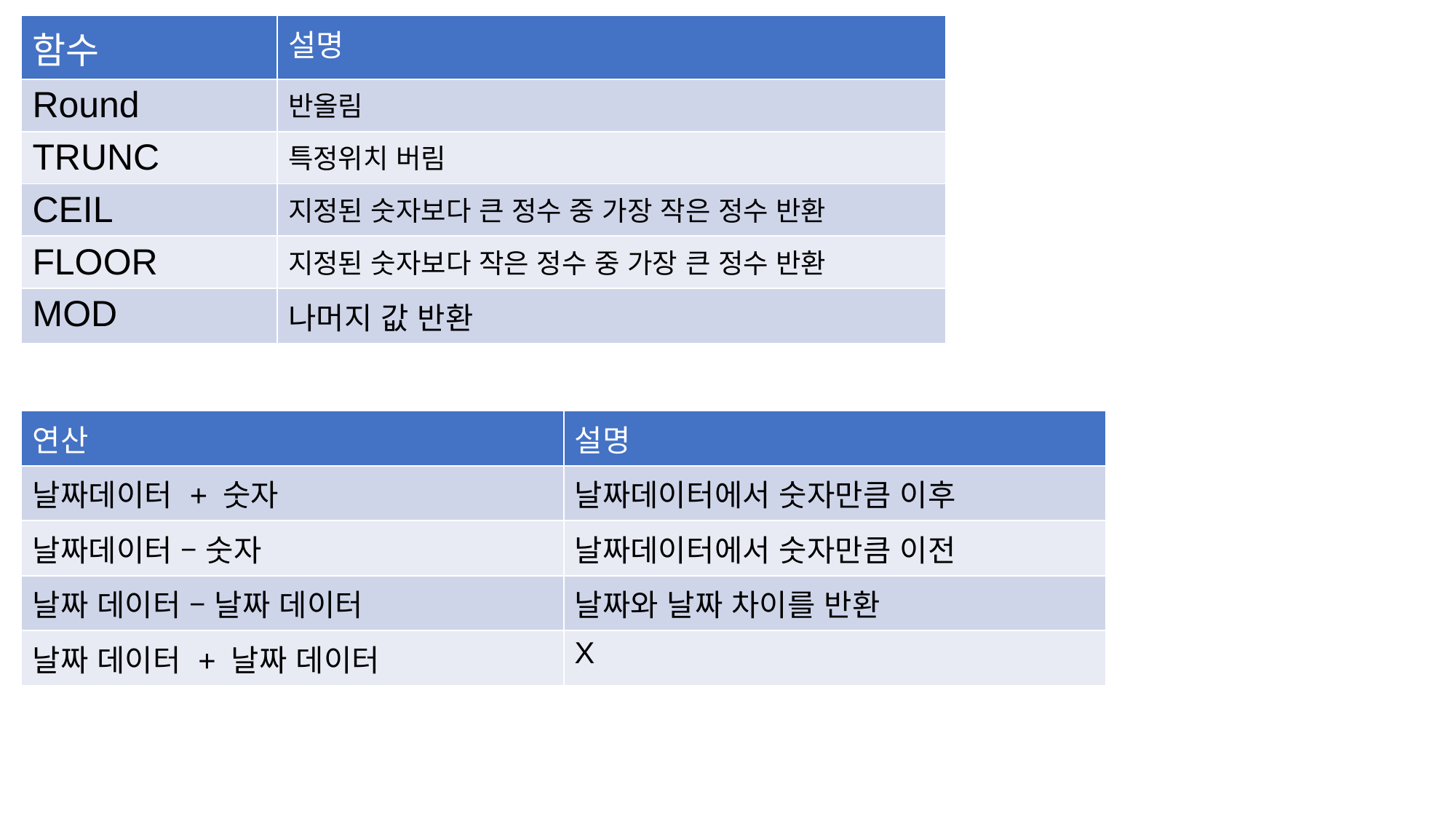

| 함수 | 설명 |
| --- | --- |
| Round | 반올림 |
| TRUNC | 특정위치 버림 |
| CEIL | 지정된 숫자보다 큰 정수 중 가장 작은 정수 반환 |
| FLOOR | 지정된 숫자보다 작은 정수 중 가장 큰 정수 반환 |
| MOD | 나머지 값 반환 |
| 연산 | 설명 |
| --- | --- |
| 날짜데이터 + 숫자 | 날짜데이터에서 숫자만큼 이후 |
| 날짜데이터 – 숫자 | 날짜데이터에서 숫자만큼 이전 |
| 날짜 데이터 – 날짜 데이터 | 날짜와 날짜 차이를 반환 |
| 날짜 데이터 + 날짜 데이터 | X |